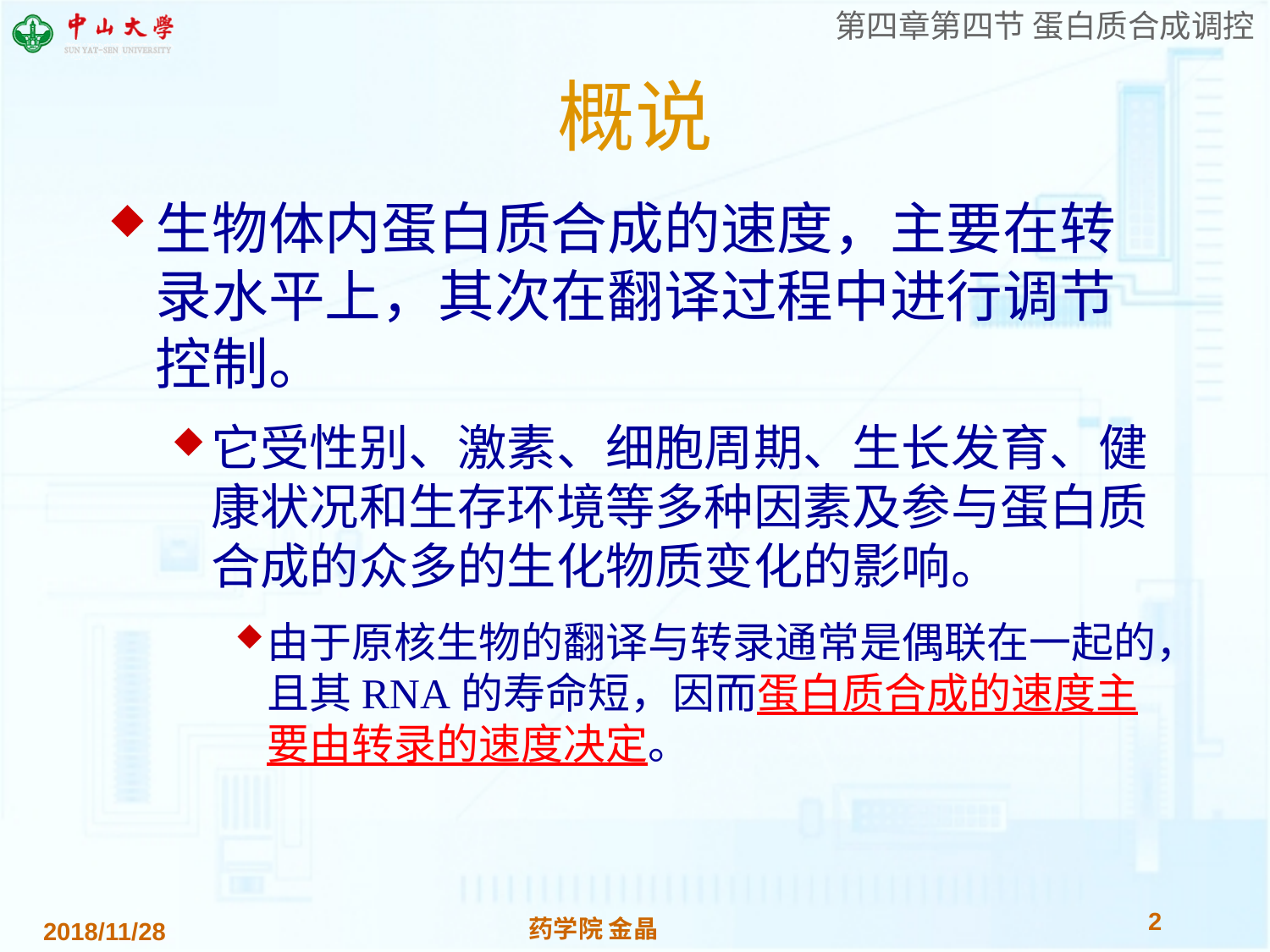

# 概说
生物体内蛋白质合成的速度，主要在转录水平上，其次在翻译过程中进行调节控制。
它受性别、激素、细胞周期、生长发育、健康状况和生存环境等多种因素及参与蛋白质合成的众多的生化物质变化的影响。
由于原核生物的翻译与转录通常是偶联在一起的，且其RNA的寿命短，因而蛋白质合成的速度主要由转录的速度决定。
2
药学院 金晶
2018/11/28